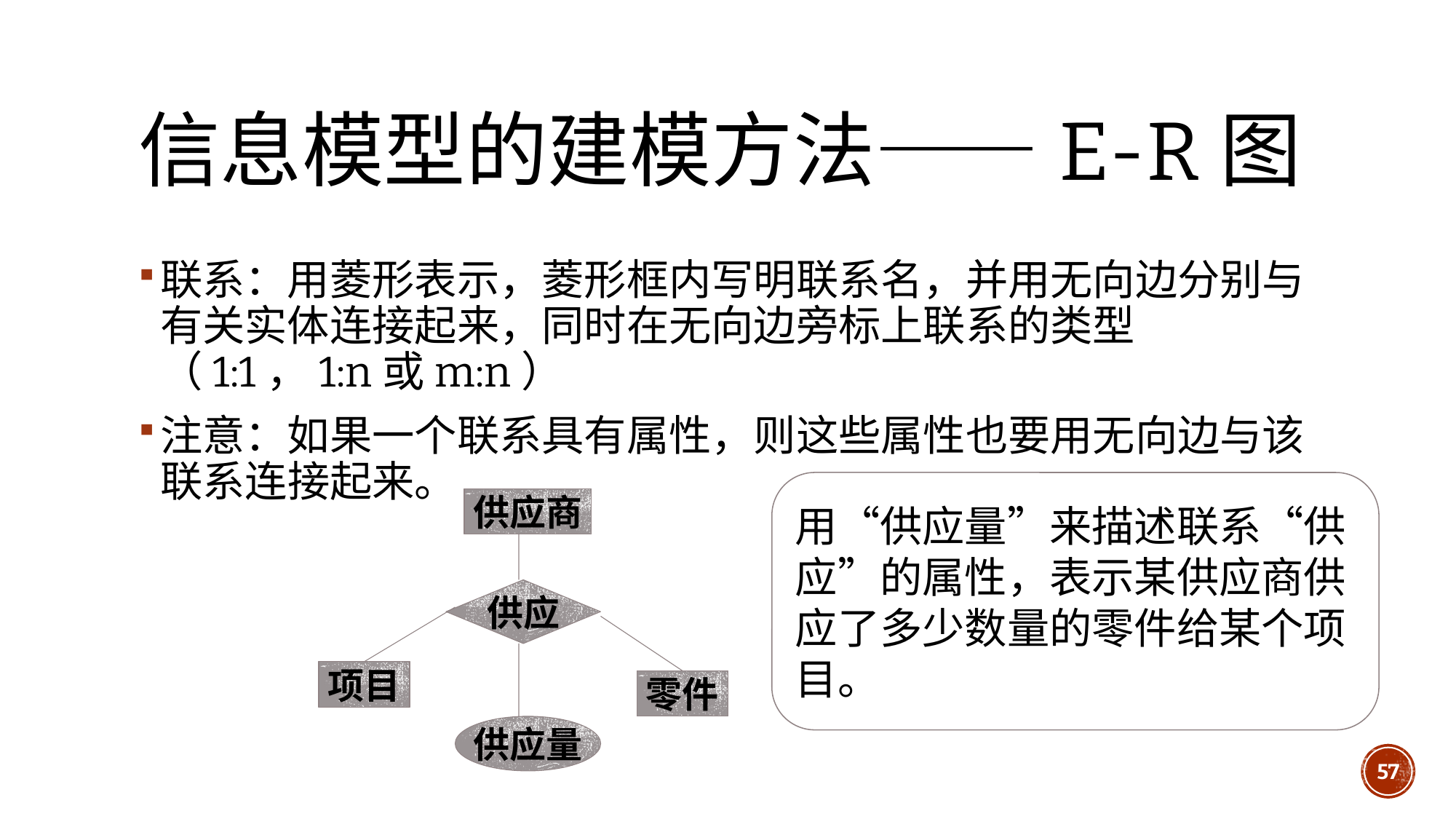

# 信息模型的建模方法——E-R图
联系：用菱形表示，菱形框内写明联系名，并用无向边分别与有关实体连接起来，同时在无向边旁标上联系的类型（1:1，1:n或m:n）
注意：如果一个联系具有属性，则这些属性也要用无向边与该联系连接起来。

用“供应量”来描述联系“供应”的属性，表示某供应商供应了多少数量的零件给某个项目。
供应商

项目
供应量
供应
零件
57